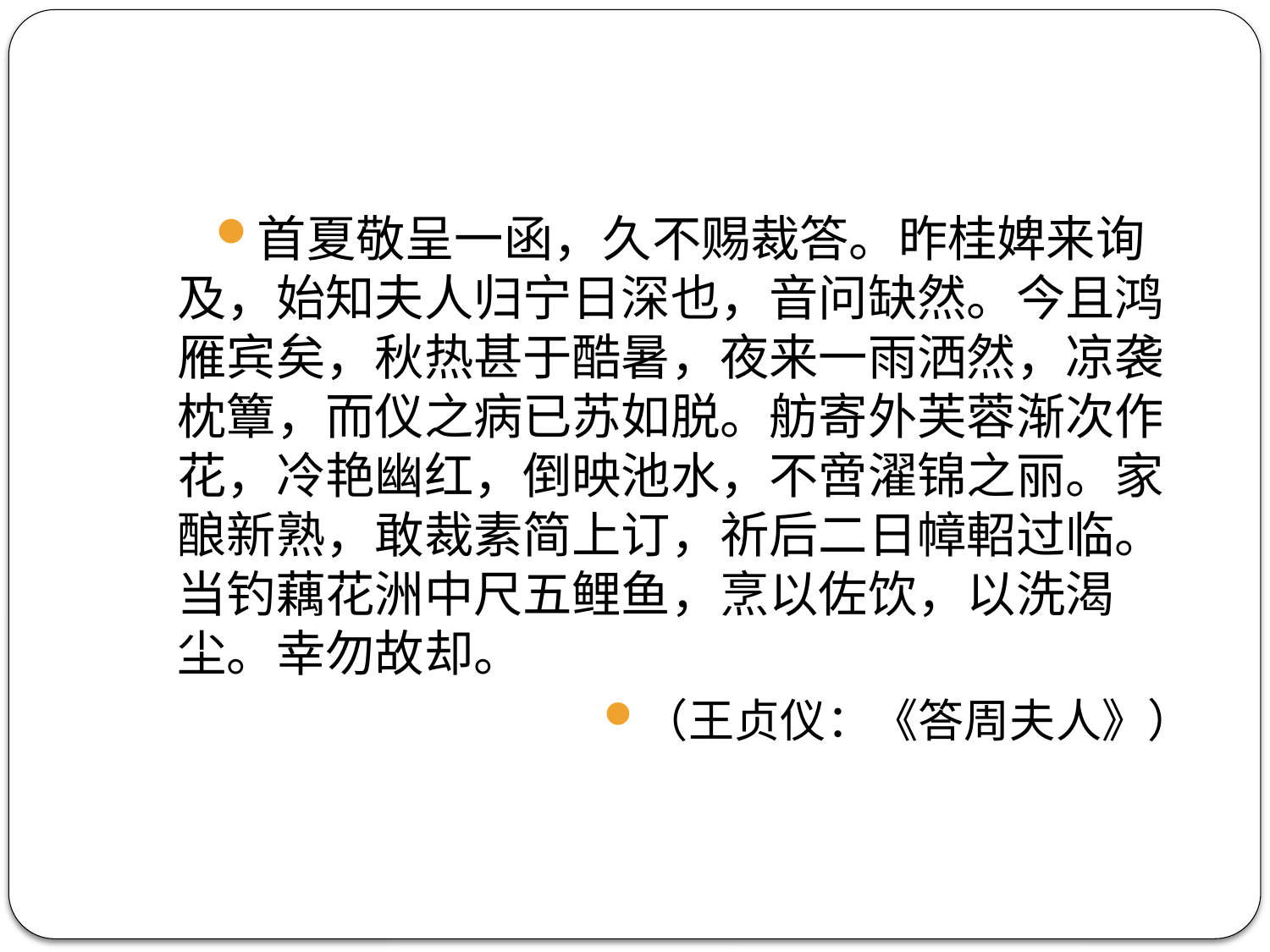

#
首夏敬呈一函，久不赐裁答。昨桂婢来询及，始知夫人归宁日深也，音问缺然。今且鸿雁宾矣，秋热甚于酷暑，夜来一雨洒然，凉袭枕簟，而仪之病已苏如脱。舫寄外芙蓉渐次作花，冷艳幽红，倒映池水，不啻濯锦之丽。家酿新熟，敢裁素简上订，祈后二日幛軺过临。当钓藕花洲中尺五鲤鱼，烹以佐饮，以洗渴尘。幸勿故却。
（王贞仪：《答周夫人》）